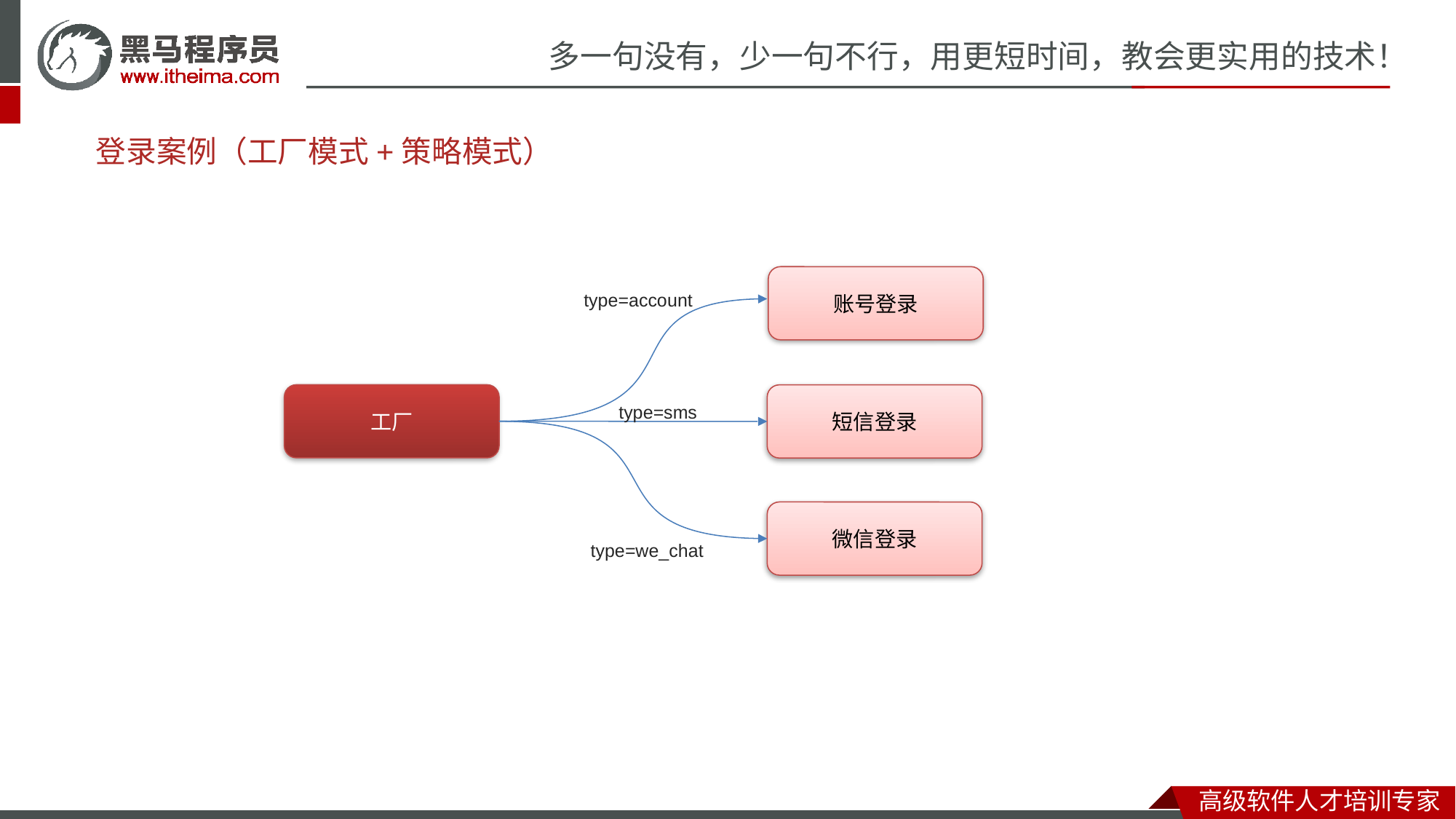

# 登录案例（工厂模式+策略模式）
账号登录
type=account
工厂
type=sms
短信登录
微信登录
type=we_chat